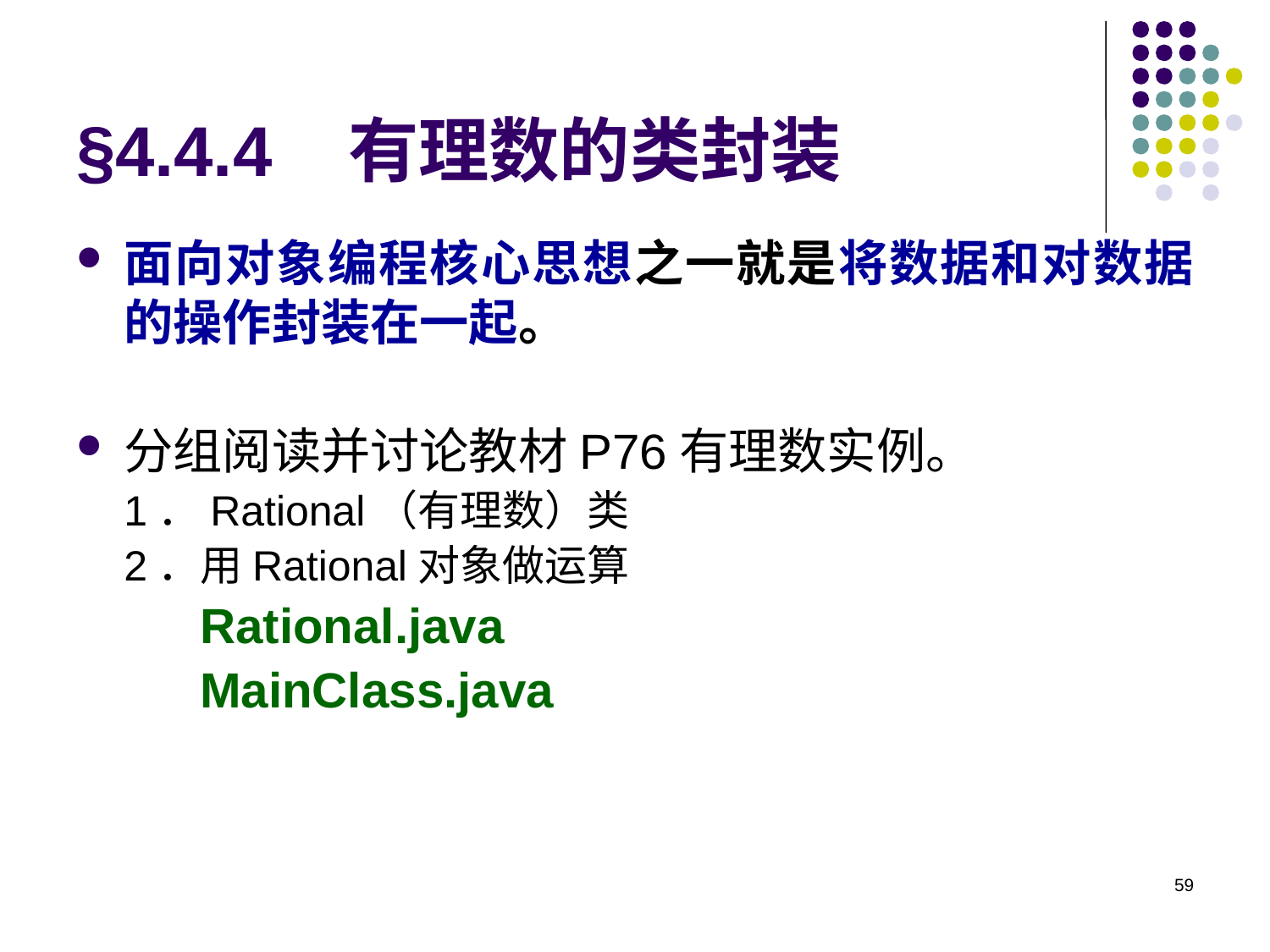

# §4.4.4   有理数的类封装
面向对象编程核心思想之一就是将数据和对数据的操作封装在一起。

分组阅读并讨论教材P76有理数实例。
1．Rational（有理数）类
2．用Rational对象做运算
  Rational.java
  MainClass.java
59